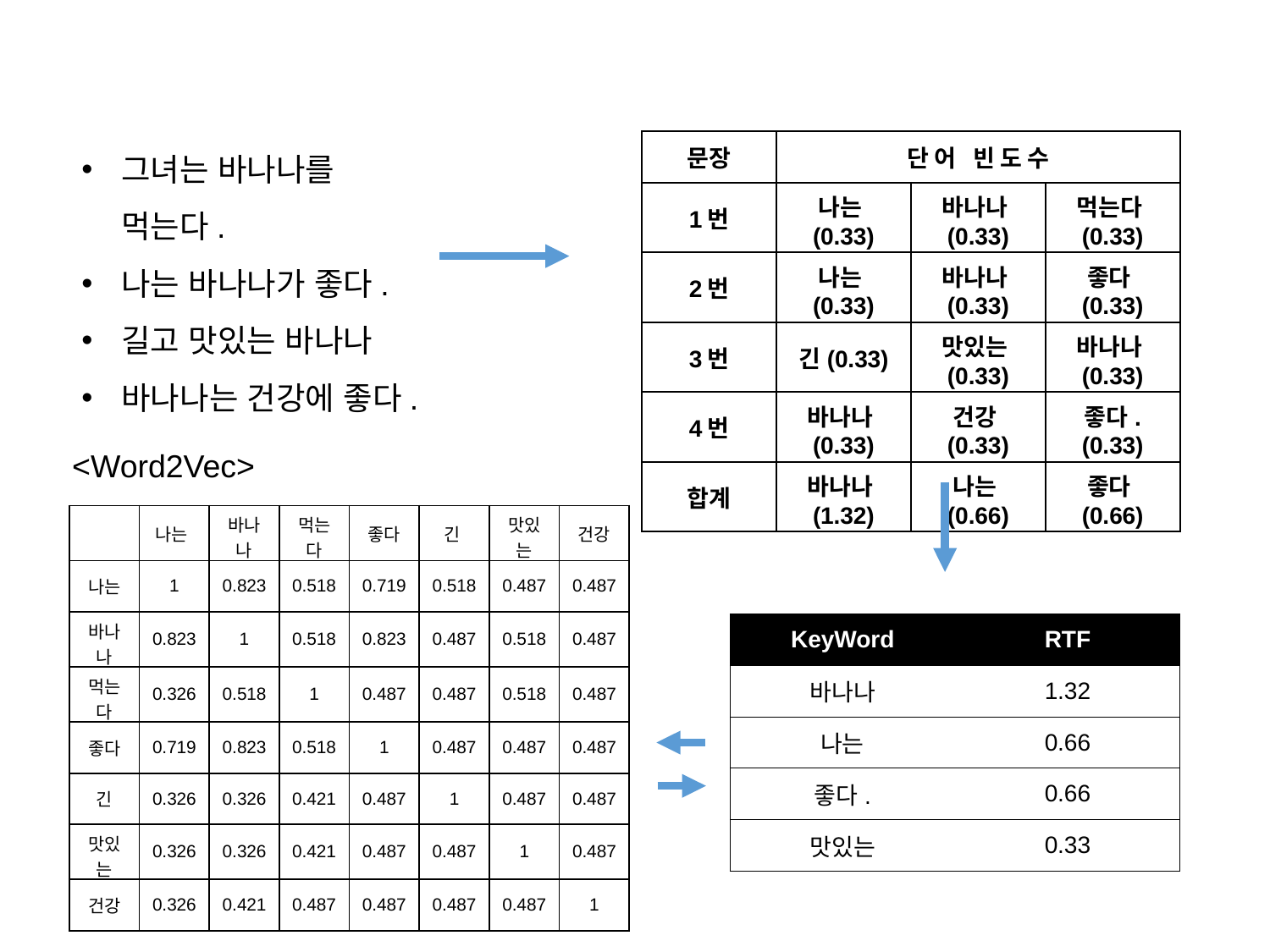

그녀는 바나나를 먹는다.
나는 바나나가 좋다.
길고 맛있는 바나나
바나나는 건강에 좋다.

| 문장 | 단어 빈도수 |  |  |
| --- | --- | --- | --- |
| 1번 | 나는(0.33) | 바나나(0.33) | 먹는다(0.33) |
| 2번 | 나는(0.33) | 바나나(0.33) | 좋다(0.33) |
| 3번 | 긴(0.33) | 맛있는(0.33) | 바나나(0.33) |
| 4번 | 바나나(0.33) | 건강(0.33) | 좋다.(0.33) |
| 합계 | 바나나(1.32) | 나는(0.66) | 좋다(0.66) |
<Word2Vec>
|  | 나는 | 바나나 | 먹는다 | 좋다 | 긴 | 맛있는 | 건강 |
| --- | --- | --- | --- | --- | --- | --- | --- |
| 나는 | 1 | 0.823 | 0.518 | 0.719 | 0.518 | 0.487 | 0.487 |
| 바나나 | 0.823 | 1 | 0.518 | 0.823 | 0.487 | 0.518 | 0.487 |
| 먹는다 | 0.326 | 0.518 | 1 | 0.487 | 0.487 | 0.518 | 0.487 |
| 좋다 | 0.719 | 0.823 | 0.518 | 1 | 0.487 | 0.487 | 0.487 |
| 긴 | 0.326 | 0.326 | 0.421 | 0.487 | 1 | 0.487 | 0.487 |
| 맛있는 | 0.326 | 0.326 | 0.421 | 0.487 | 0.487 | 1 | 0.487 |
| 건강 | 0.326 | 0.421 | 0.487 | 0.487 | 0.487 | 0.487 | 1 |
| KeyWord | RTF |
| --- | --- |
| 바나나 | 1.32 |
| 나는 | 0.66 |
| 좋다. | 0.66 |
| 맛있는 | 0.33 |